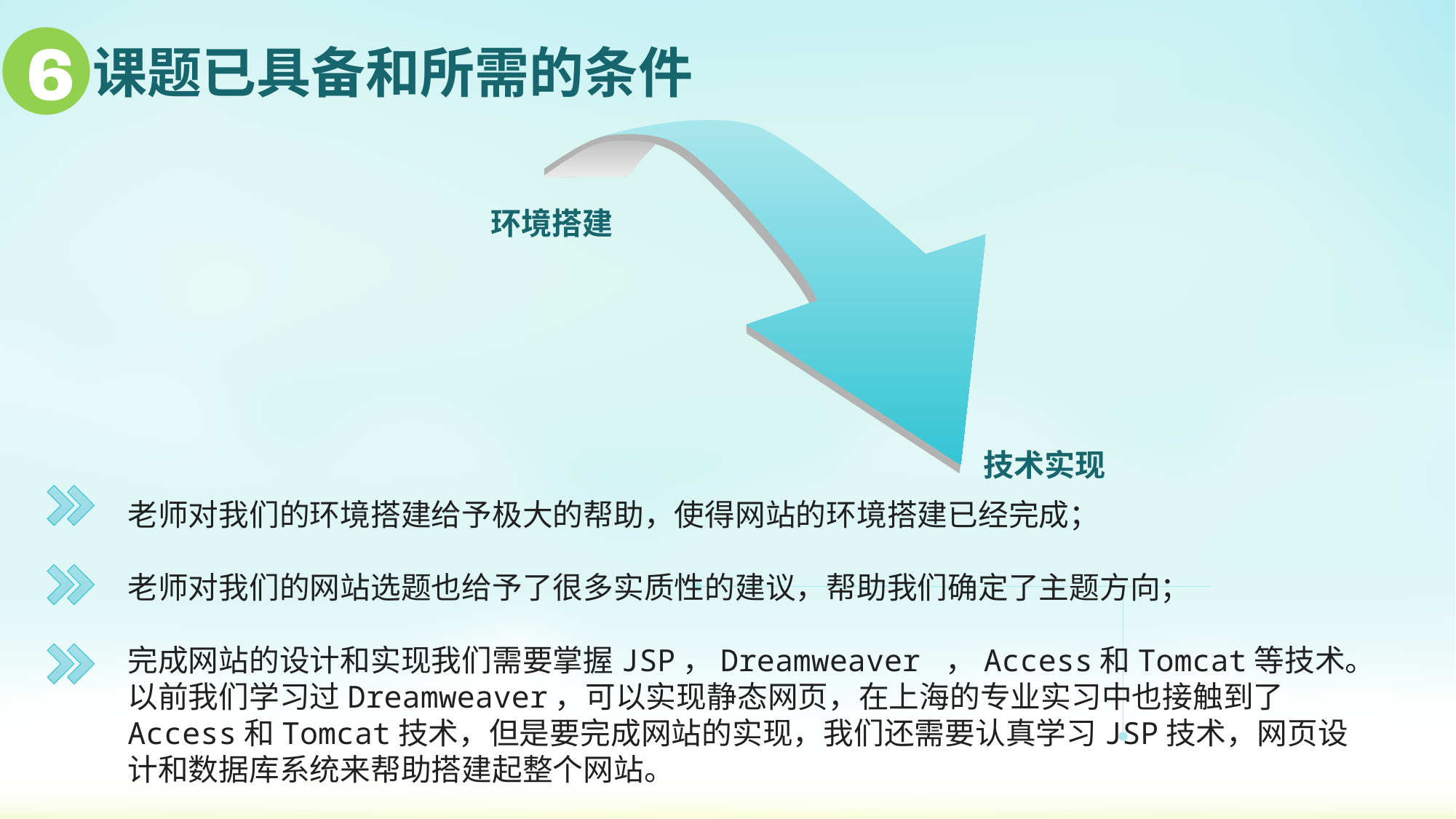

课题已具备和所需的条件
6

环境搭建
技术实现

老师对我们的环境搭建给予极大的帮助，使得网站的环境搭建已经完成；

老师对我们的网站选题也给予了很多实质性的建议，帮助我们确定了主题方向；

完成网站的设计和实现我们需要掌握JSP，Dreamweaver ，Access和Tomcat等技术。以前我们学习过Dreamweaver，可以实现静态网页，在上海的专业实习中也接触到了Access和Tomcat技术，但是要完成网站的实现，我们还需要认真学习JSP技术，网页设计和数据库系统来帮助搭建起整个网站。